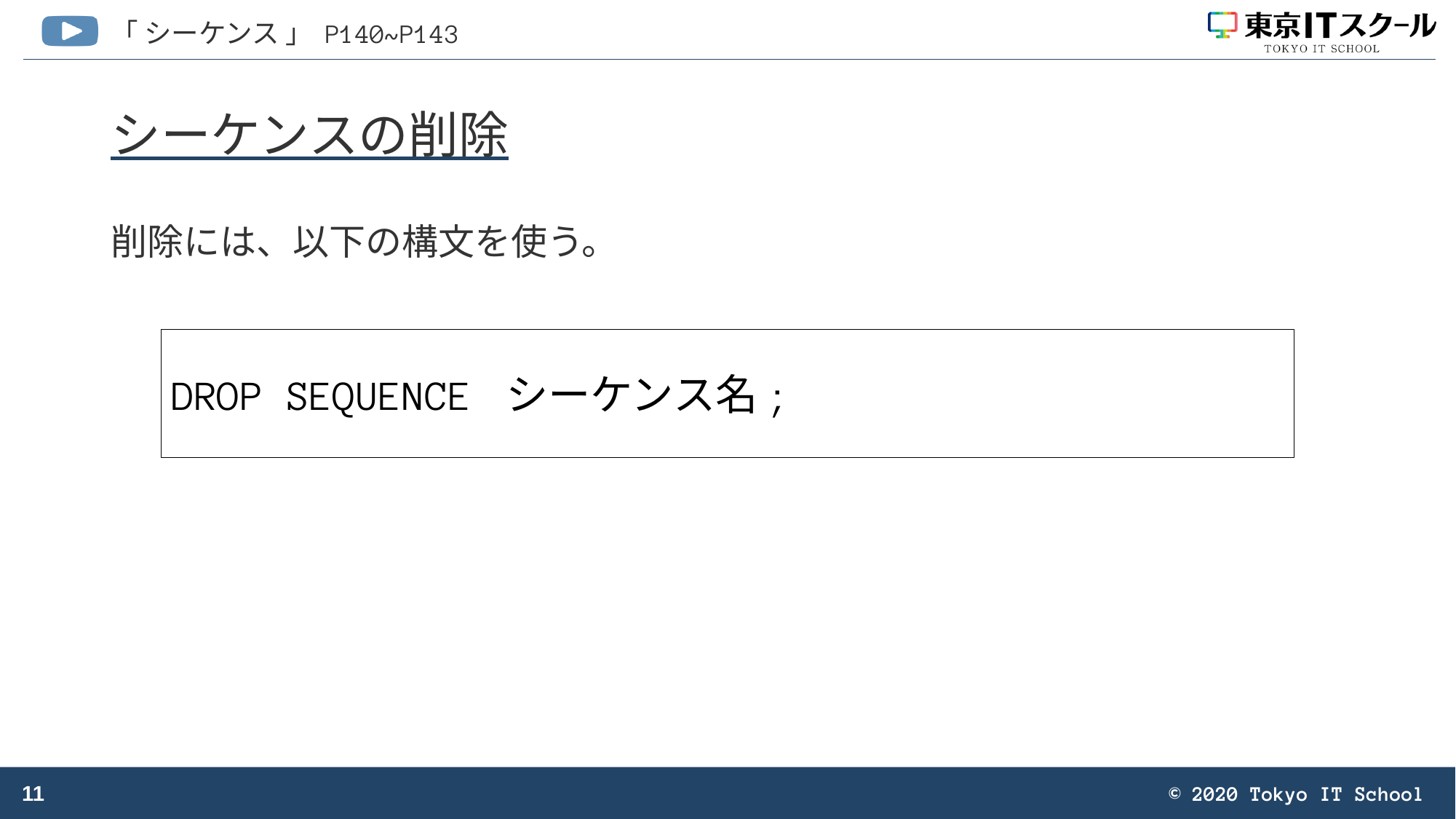

# シーケンスの削除
削除には、以下の構文を使う。
DROP SEQUENCE シーケンス名;
11